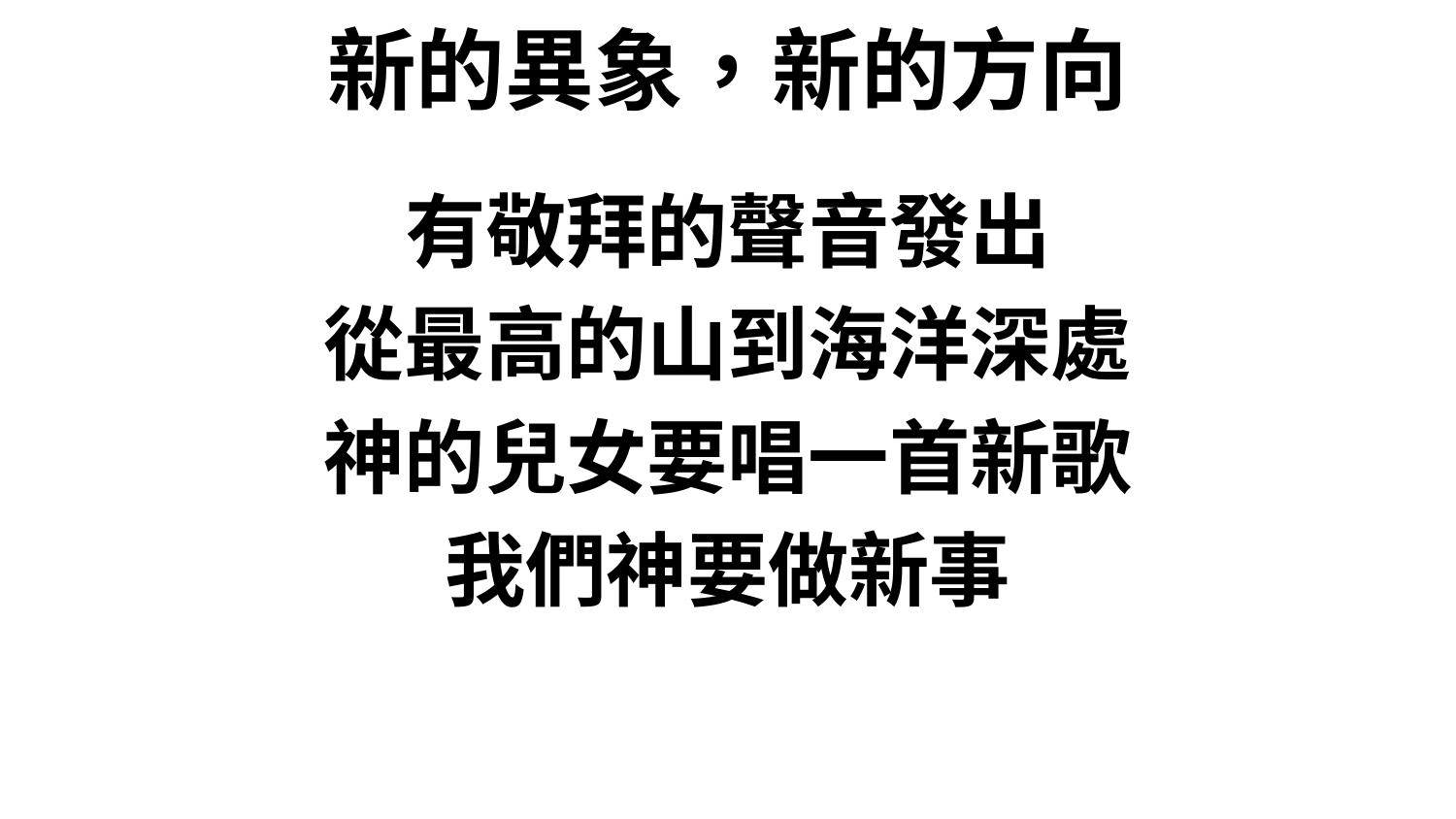

新的異象，新的方向

有敬拜的聲音發出
從最高的山到海洋深處
神的兒女要唱一首新歌
我們神要做新事